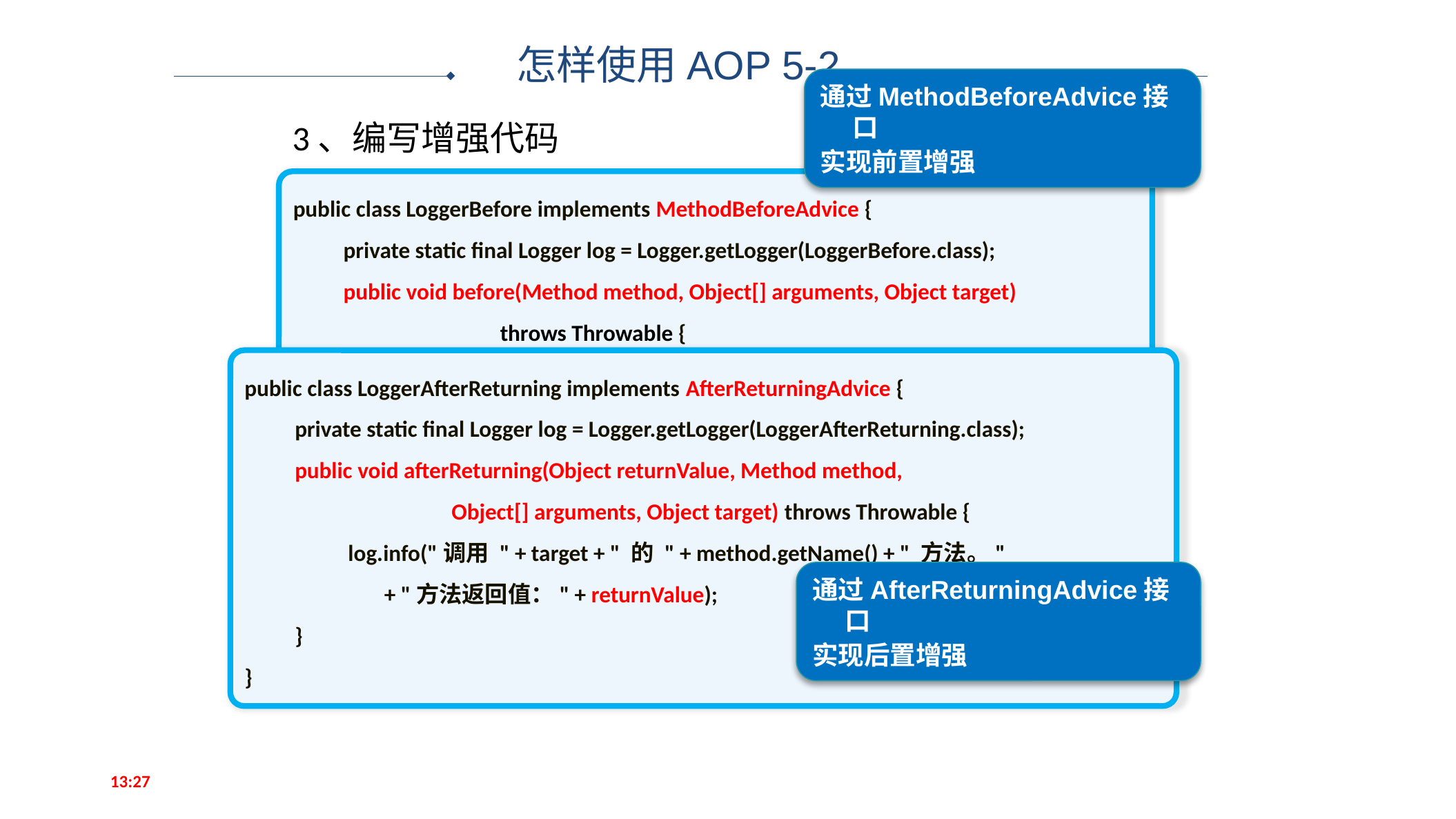

怎样使用AOP 5-2
通过MethodBeforeAdvice接口
实现前置增强
3、编写增强代码
public class LoggerBefore implements MethodBeforeAdvice {
	private static final Logger log = Logger.getLogger(LoggerBefore.class);
	public void before(Method method, Object[] arguments, Object target)
			throws Throwable {
		log.info("调用 " + target + " 的 " + method.getName() + " 方法。"
                                                    + "方法入参：" + Arrays.toString(arguments));
	}
}
public class LoggerAfterReturning implements AfterReturningAdvice {
	private static final Logger log = Logger.getLogger(LoggerAfterReturning.class);
	public void afterReturning(Object returnValue, Method method,
			Object[] arguments, Object target) throws Throwable {
		log.info("调用 " + target + " 的 " + method.getName() + " 方法。"
                           + "方法返回值：" + returnValue);
	}
}
通过AfterReturningAdvice接口
实现后置增强
13:27